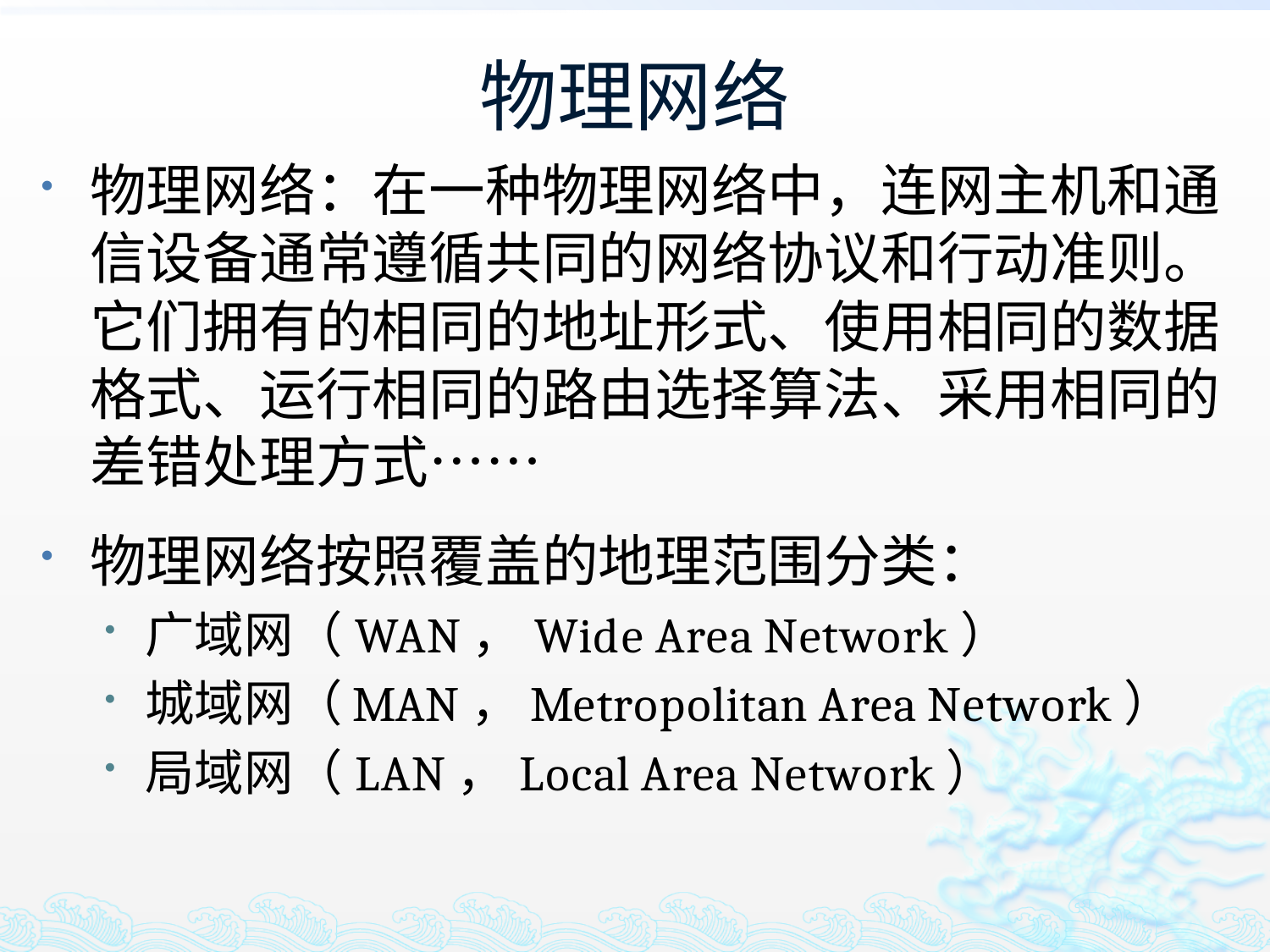

# 物理网络
物理网络：在一种物理网络中，连网主机和通信设备通常遵循共同的网络协议和行动准则。它们拥有的相同的地址形式、使用相同的数据格式、运行相同的路由选择算法、采用相同的差错处理方式……
物理网络按照覆盖的地理范围分类：
广域网（WAN，Wide Area Network）
城域网（MAN，Metropolitan Area Network）
局域网（LAN，Local Area Network）